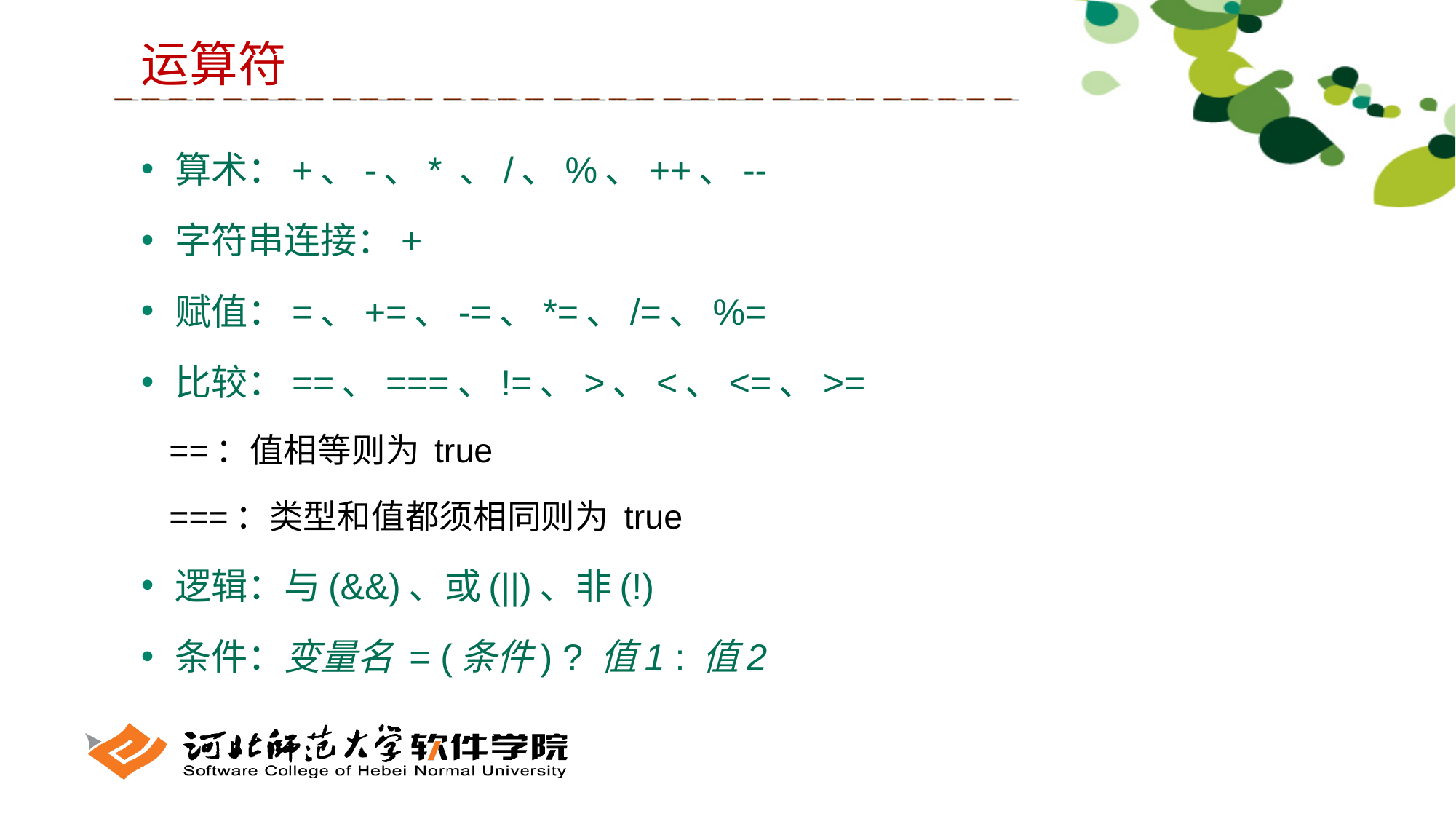

运算符
 算术：+、-、* 、/、%、++、--
 字符串连接：+
 赋值：=、+=、-=、*=、/=、%=
 比较：==、===、!=、>、<、<=、>=
 ==：值相等则为 true
 ===：类型和值都须相同则为 true
 逻辑：与(&&)、或(||)、非(!)
 条件：变量名 = (条件) ? 值1 : 值2